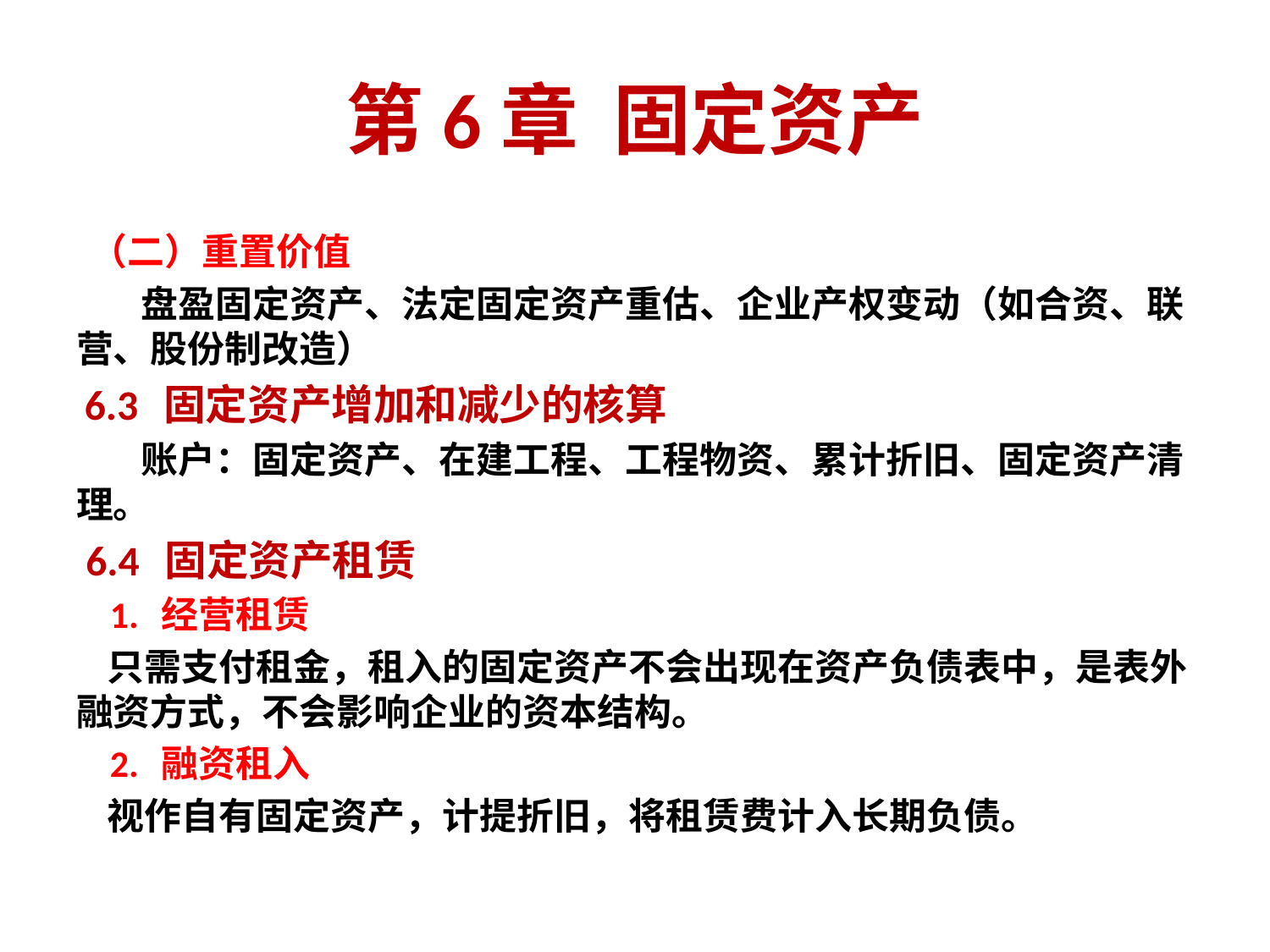

# 第6章  固定资产
 （二）重置价值
       盘盈固定资产、法定固定资产重估、企业产权变动（如合资、联营、股份制改造）
 6.3  固定资产增加和减少的核算
       账户：固定资产、在建工程、工程物资、累计折旧、固定资产清理。
 6.4  固定资产租赁
    1.  经营租赁
   只需支付租金，租入的固定资产不会出现在资产负债表中，是表外融资方式，不会影响企业的资本结构。
    2.  融资租入
   视作自有固定资产，计提折旧，将租赁费计入长期负债。